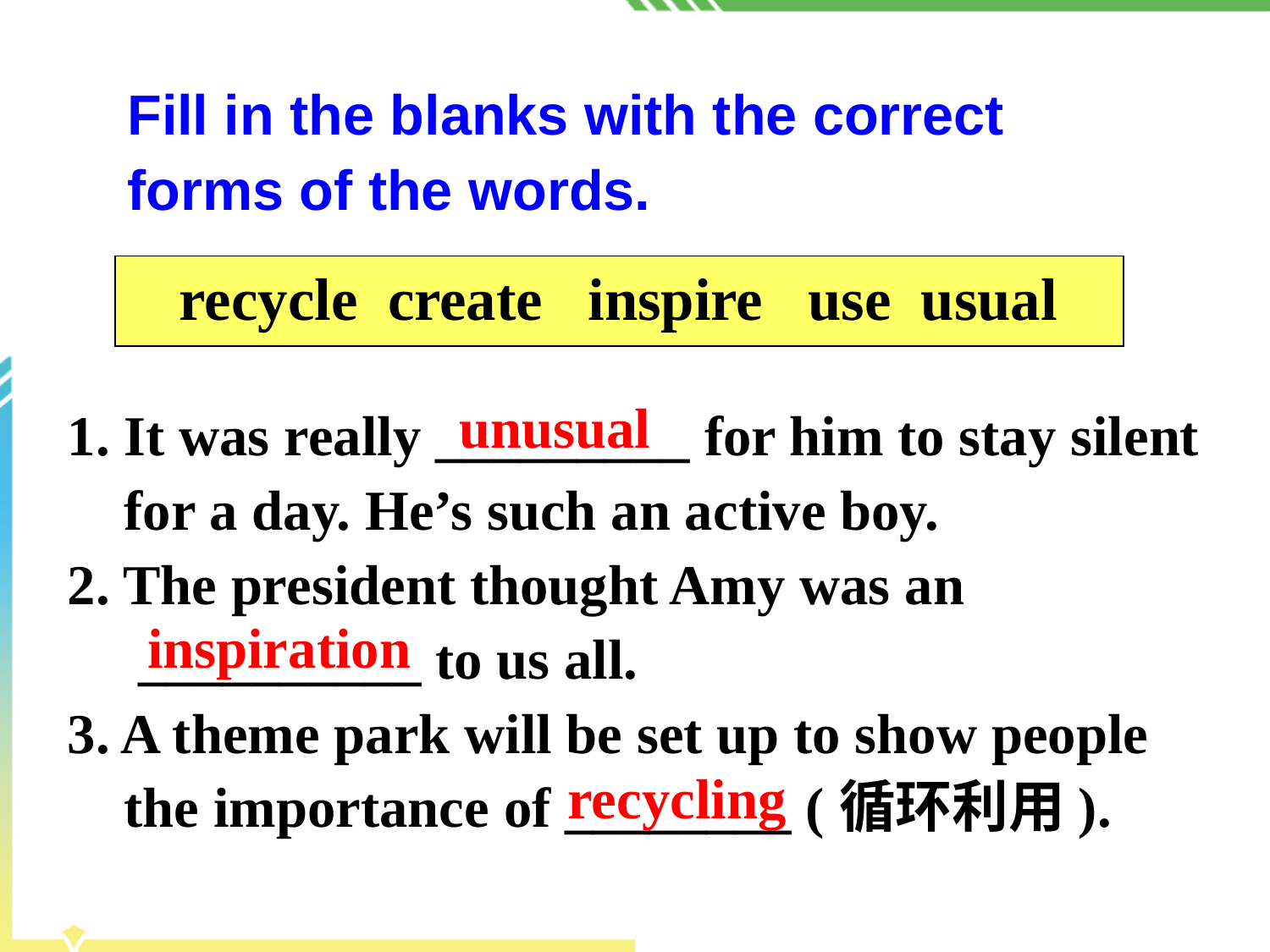

Fill in the blanks with the correct forms of the words.
| recycle create inspire use usual |
| --- |
unusual
1. It was really _________ for him to stay silent
    for a day. He’s such an active boy.
2. The president thought Amy was an
     __________ to us all.
3. A theme park will be set up to show people
    the importance of ________ (循环利用).
inspiration
recycling